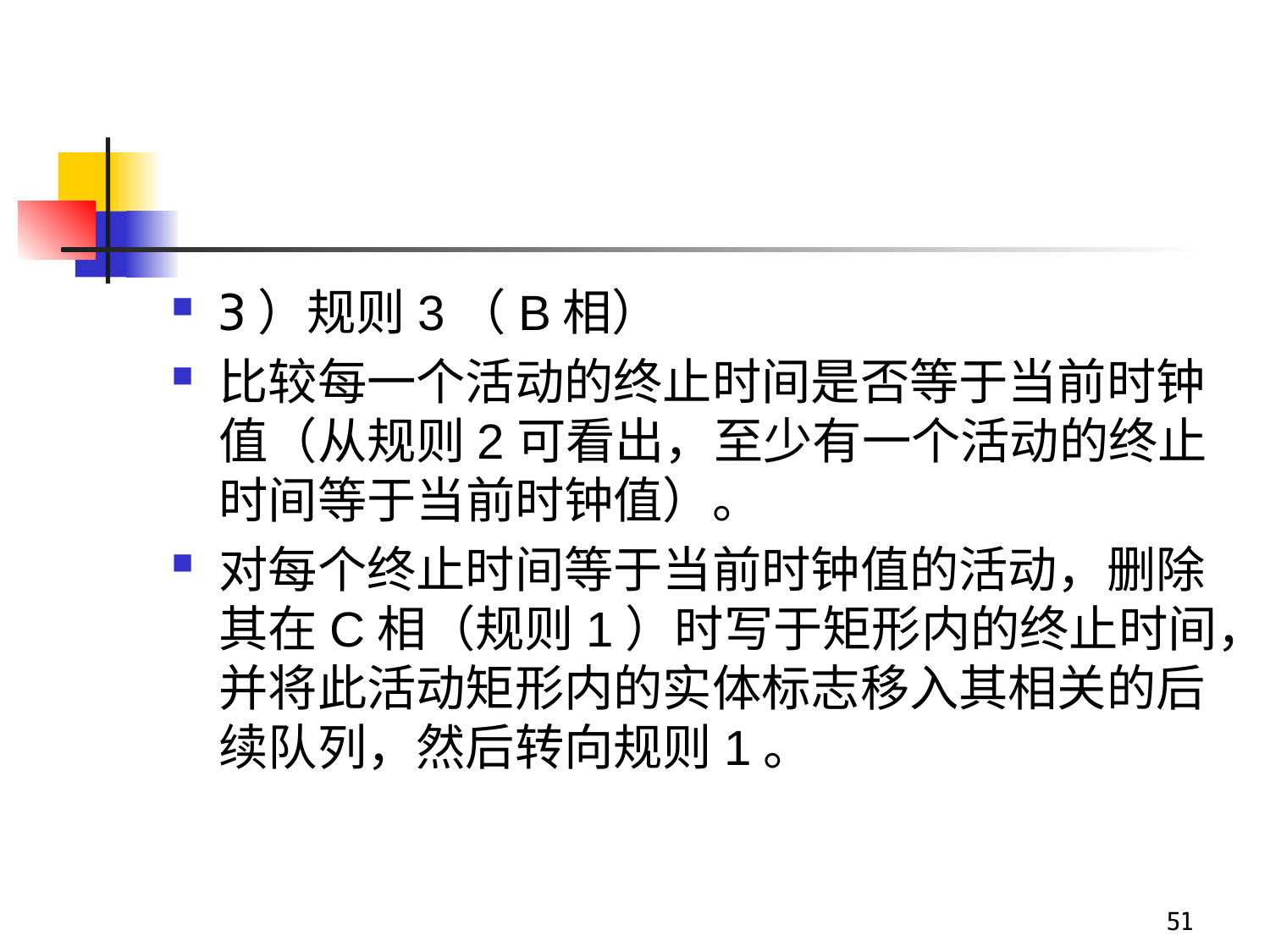

#
3）规则3（B相）
比较每一个活动的终止时间是否等于当前时钟值（从规则2可看出，至少有一个活动的终止时间等于当前时钟值）。
对每个终止时间等于当前时钟值的活动，删除其在C相（规则1）时写于矩形内的终止时间，并将此活动矩形内的实体标志移入其相关的后续队列，然后转向规则1。
51